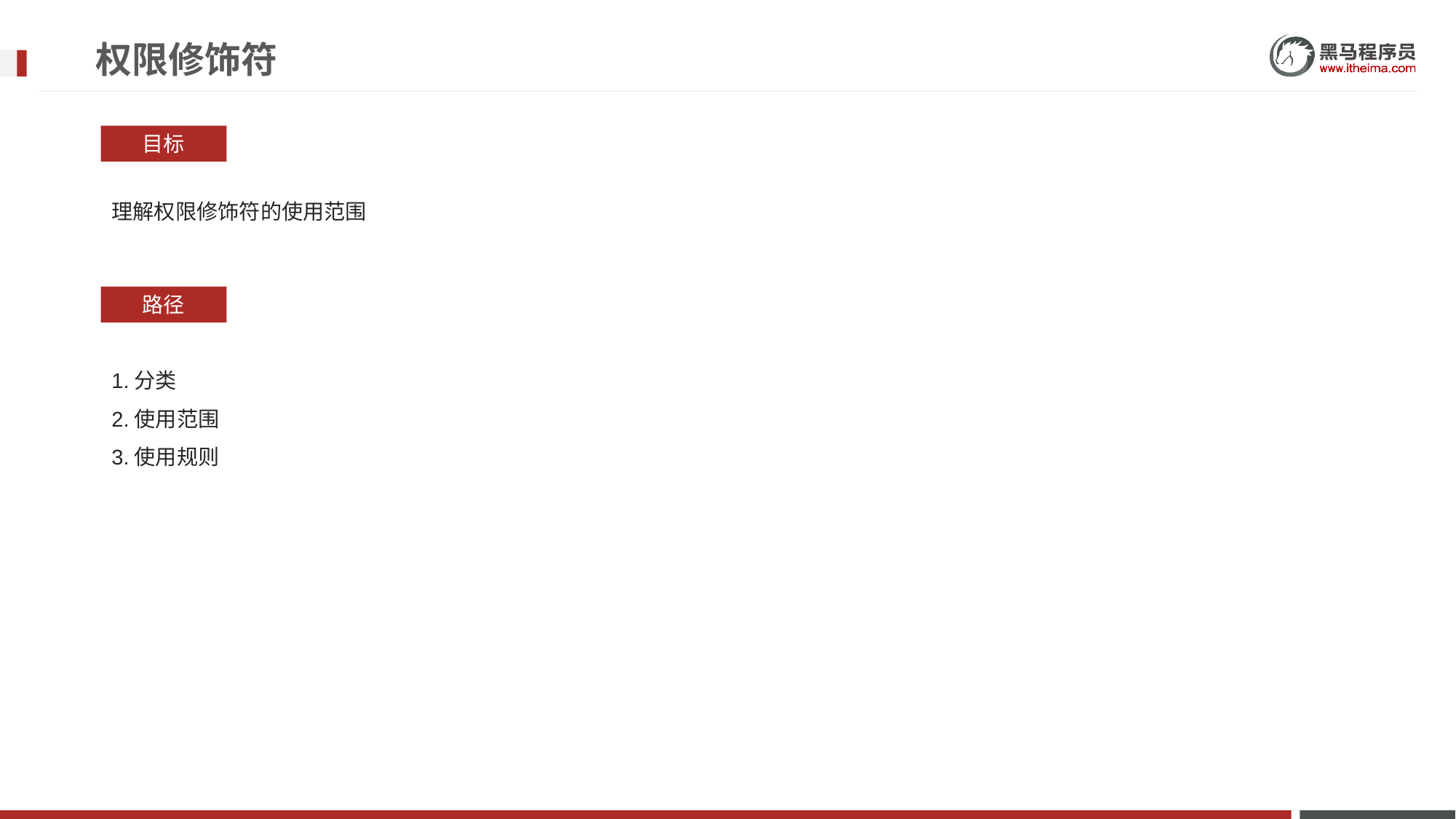

# 权限修饰符
目标
理解权限修饰符的使用范围
路径
1.分类
2.使用范围
3.使用规则